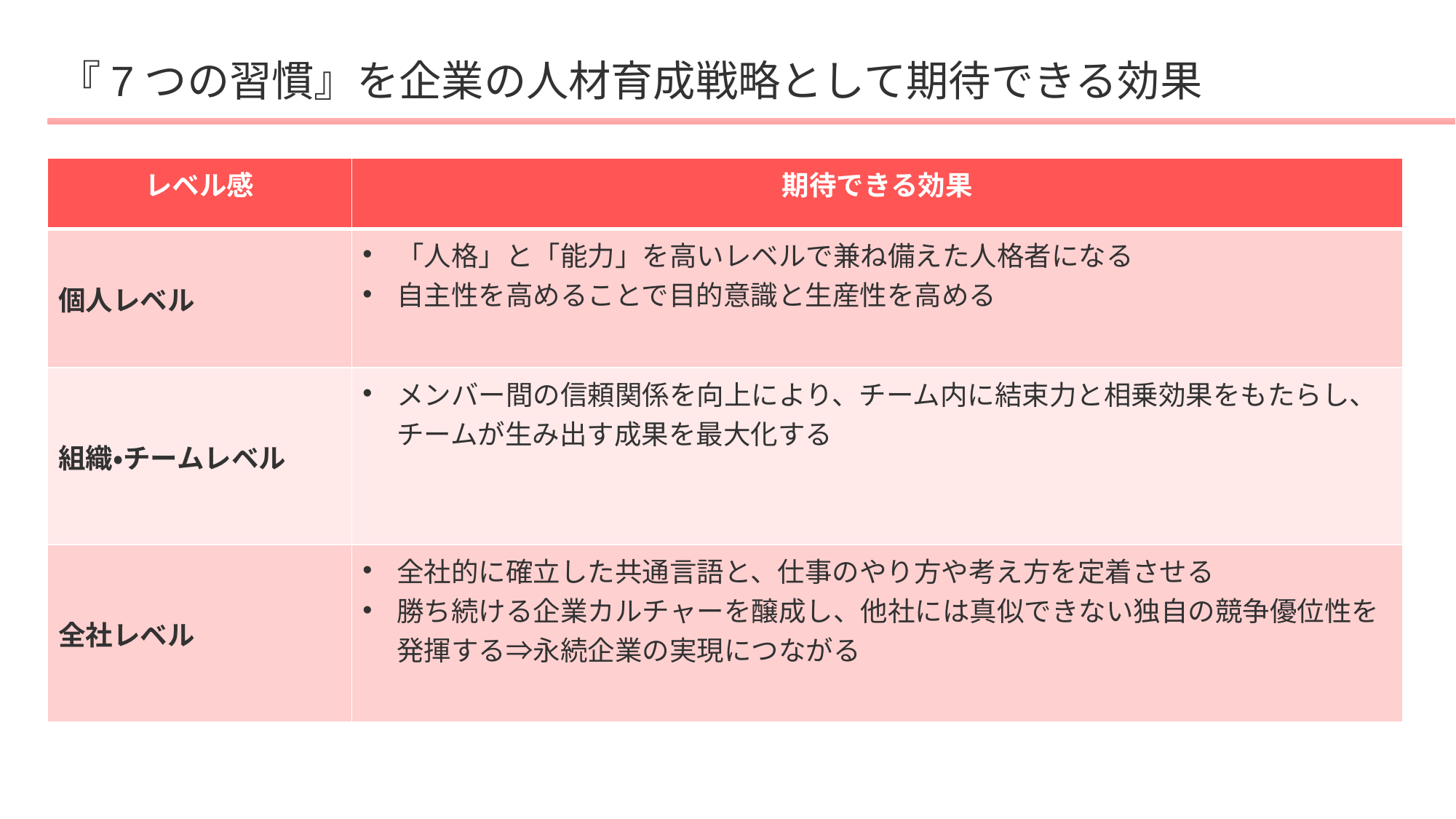

# 『7つの習慣』を企業の人材育成戦略として期待できる効果
| レベル感 | 期待できる効果 |
| --- | --- |
| 個人レベル | 「人格」と「能力」を高いレベルで兼ね備えた人格者になる 自主性を高めることで目的意識と生産性を高める |
| 組織・チームレベル | メンバー間の信頼関係を向上により、チーム内に結束力と相乗効果をもたらし、チームが生み出す成果を最大化する |
| 全社レベル | 全社的に確立した共通言語と、仕事のやり方や考え方を定着させる 勝ち続ける企業カルチャーを醸成し、他社には真似できない独自の競争優位性を発揮する⇒永続企業の実現につながる |
136